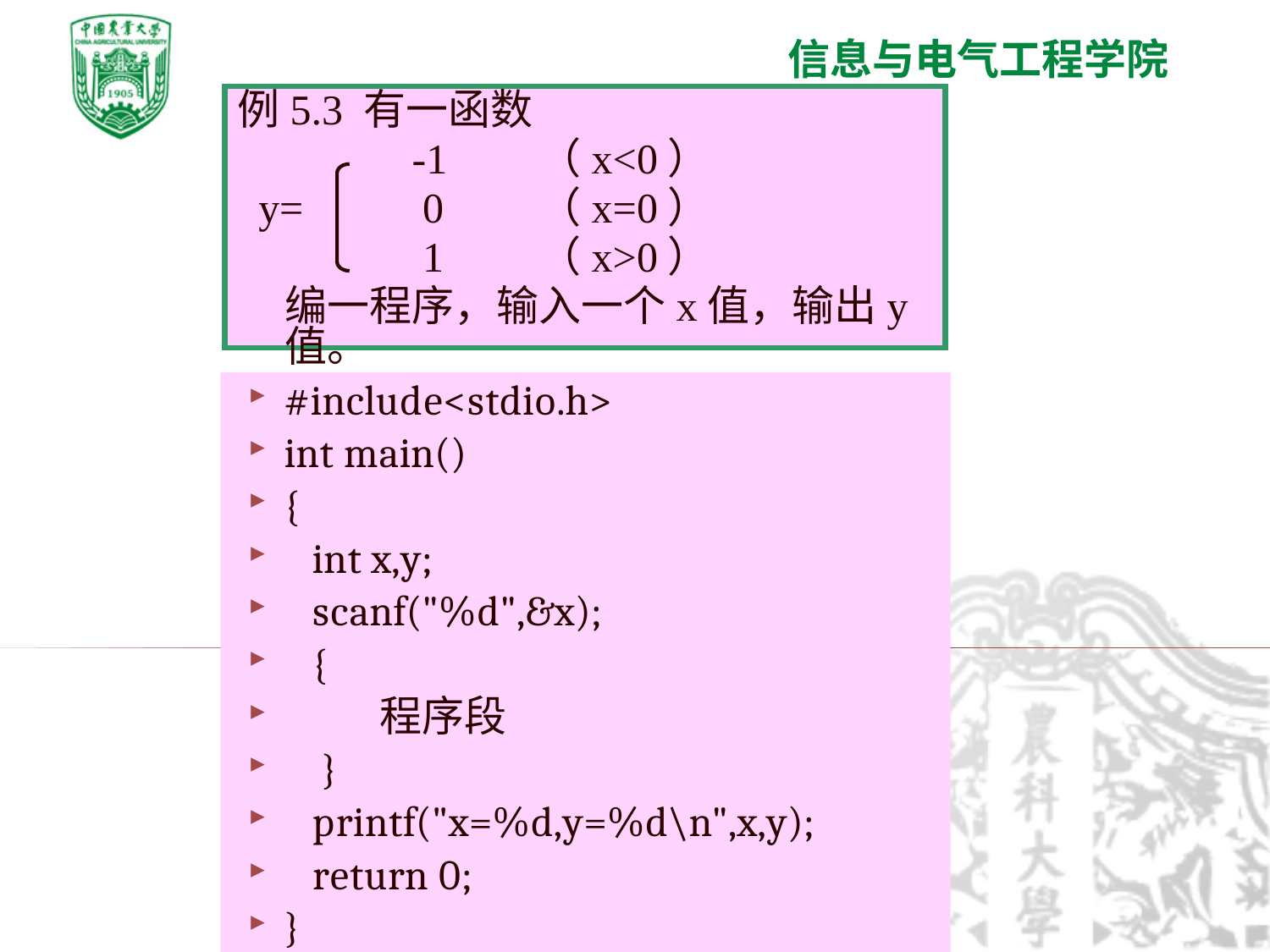

例5.3 有一函数
		-1	（x<0）
  y=	 0	（x=0）
		 1	（x>0）
	编一程序，输入一个x值，输出y值。

#include<stdio.h>
int main()
{
   int x,y;
   scanf("%d",&x);
   {
         程序段
    }
   printf("x=%d,y=%d\n",x,y);
   return 0;
}